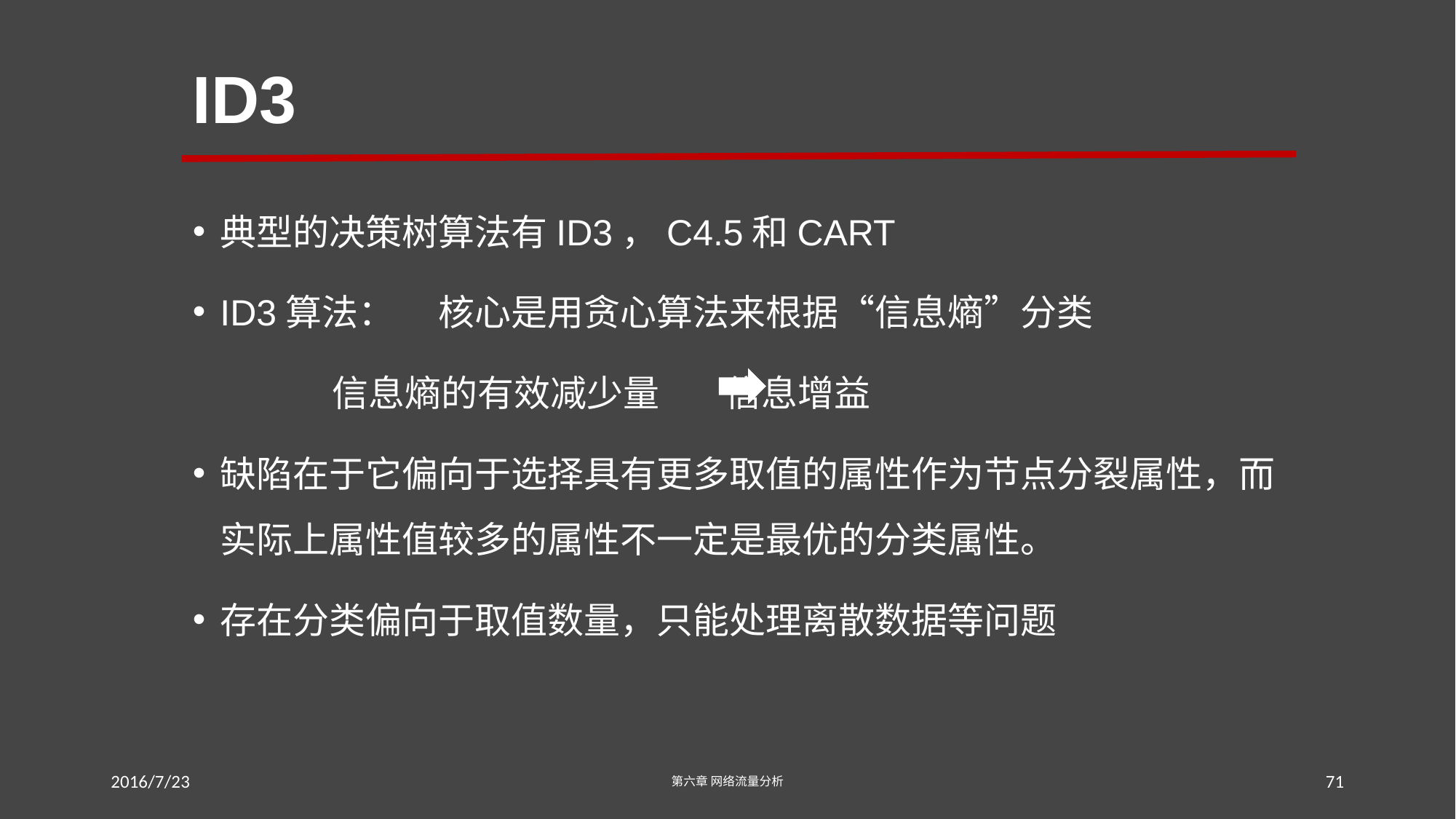

# ID3
典型的决策树算法有ID3，C4.5和CART
ID3算法：	核心是用贪心算法来根据“信息熵”分类
                信息熵的有效减少量        信息增益
缺陷在于它偏向于选择具有更多取值的属性作为节点分裂属性，而实际上属性值较多的属性不一定是最优的分类属性。
存在分类偏向于取值数量，只能处理离散数据等问题

2016/7/23
第六章 网络流量分析
71